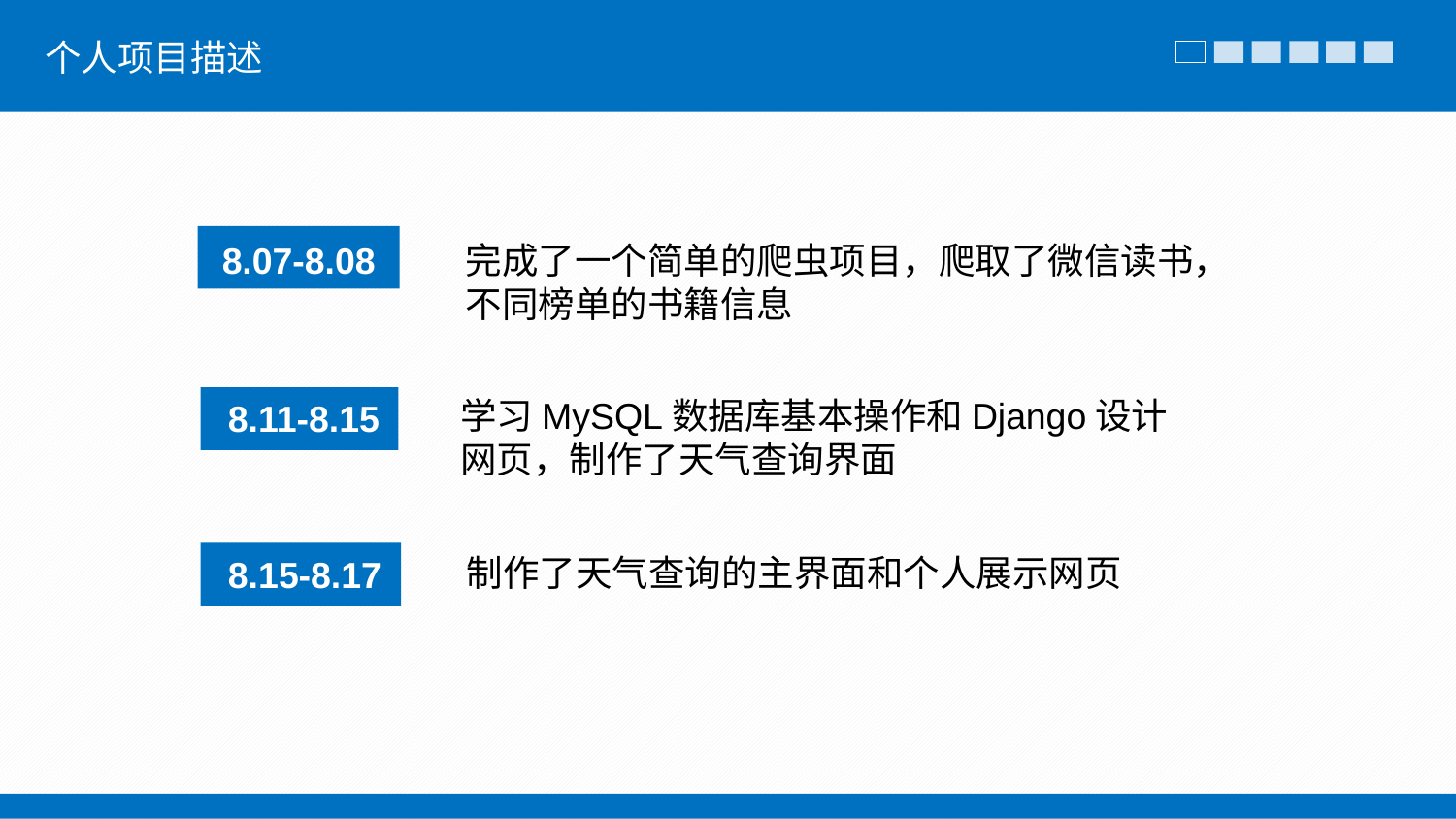

个人项目描述

 8.07-8.08
完成了一个简单的爬虫项目，爬取了微信读书，不同榜单的书籍信息

 8.11-8.15
学习MySQL数据库基本操作和Django设计网页，制作了天气查询界面

 8.15-8.17
制作了天气查询的主界面和个人展示网页